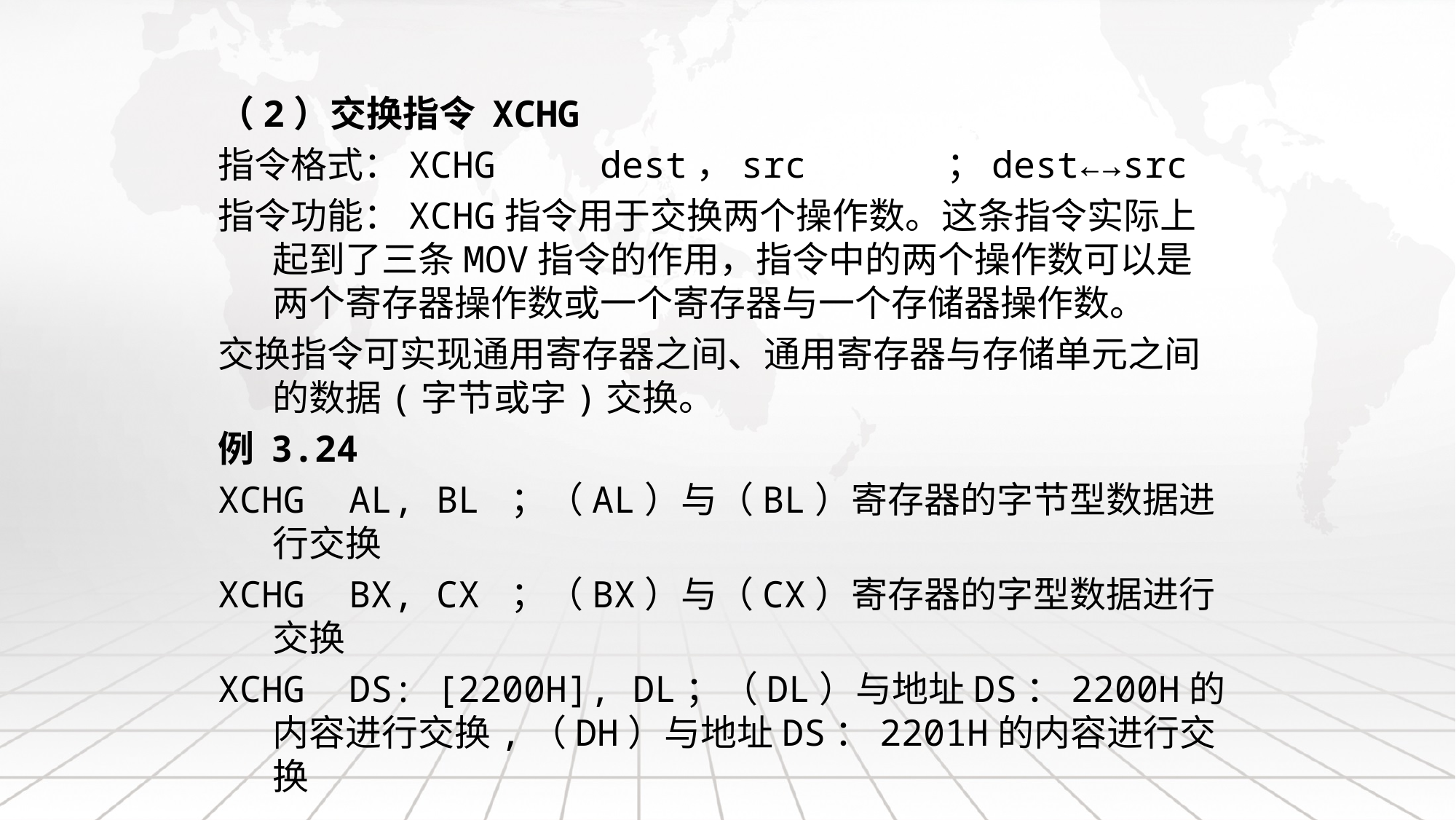

（2）交换指令 XCHG
指令格式：XCHG 	dest，src      ；dest←→src
指令功能：XCHG指令用于交换两个操作数。这条指令实际上起到了三条MOV指令的作用，指令中的两个操作数可以是两个寄存器操作数或一个寄存器与一个存储器操作数。
交换指令可实现通用寄存器之间、通用寄存器与存储单元之间的数据(字节或字)交换。
例 3.24
XCHG  AL, BL ；（AL）与（BL）寄存器的字节型数据进行交换
XCHG  BX, CX ；（BX）与（CX）寄存器的字型数据进行交换
XCHG  DS: [2200H], DL；（DL）与地址DS：2200H的内容进行交换,（DH）与地址DS：2201H的内容进行交换